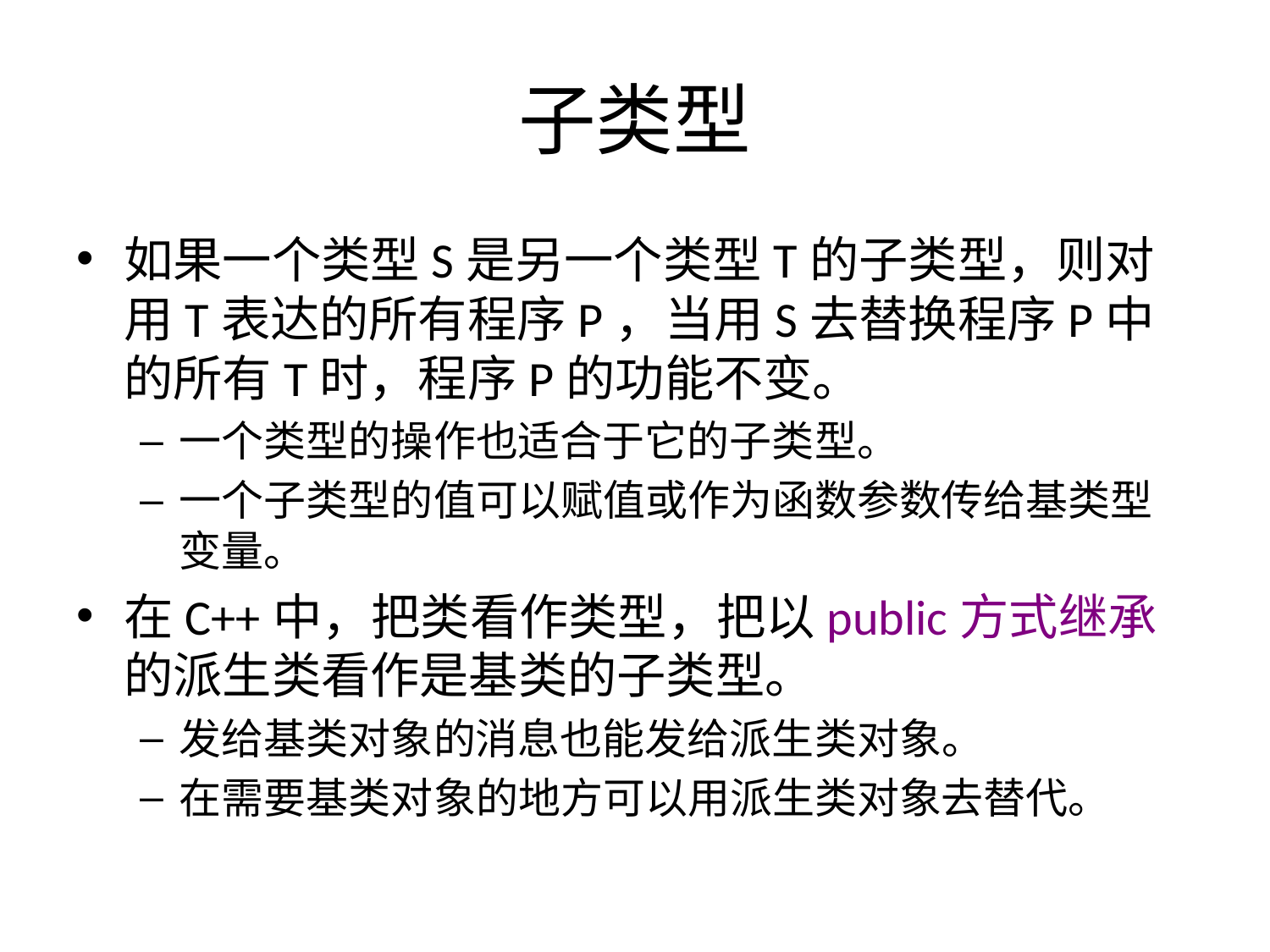

# 子类型
如果一个类型S是另一个类型T的子类型，则对用T表达的所有程序P，当用S去替换程序P中的所有T时，程序P的功能不变。
一个类型的操作也适合于它的子类型。
一个子类型的值可以赋值或作为函数参数传给基类型变量。
在C++中，把类看作类型，把以public方式继承的派生类看作是基类的子类型。
发给基类对象的消息也能发给派生类对象。
在需要基类对象的地方可以用派生类对象去替代。